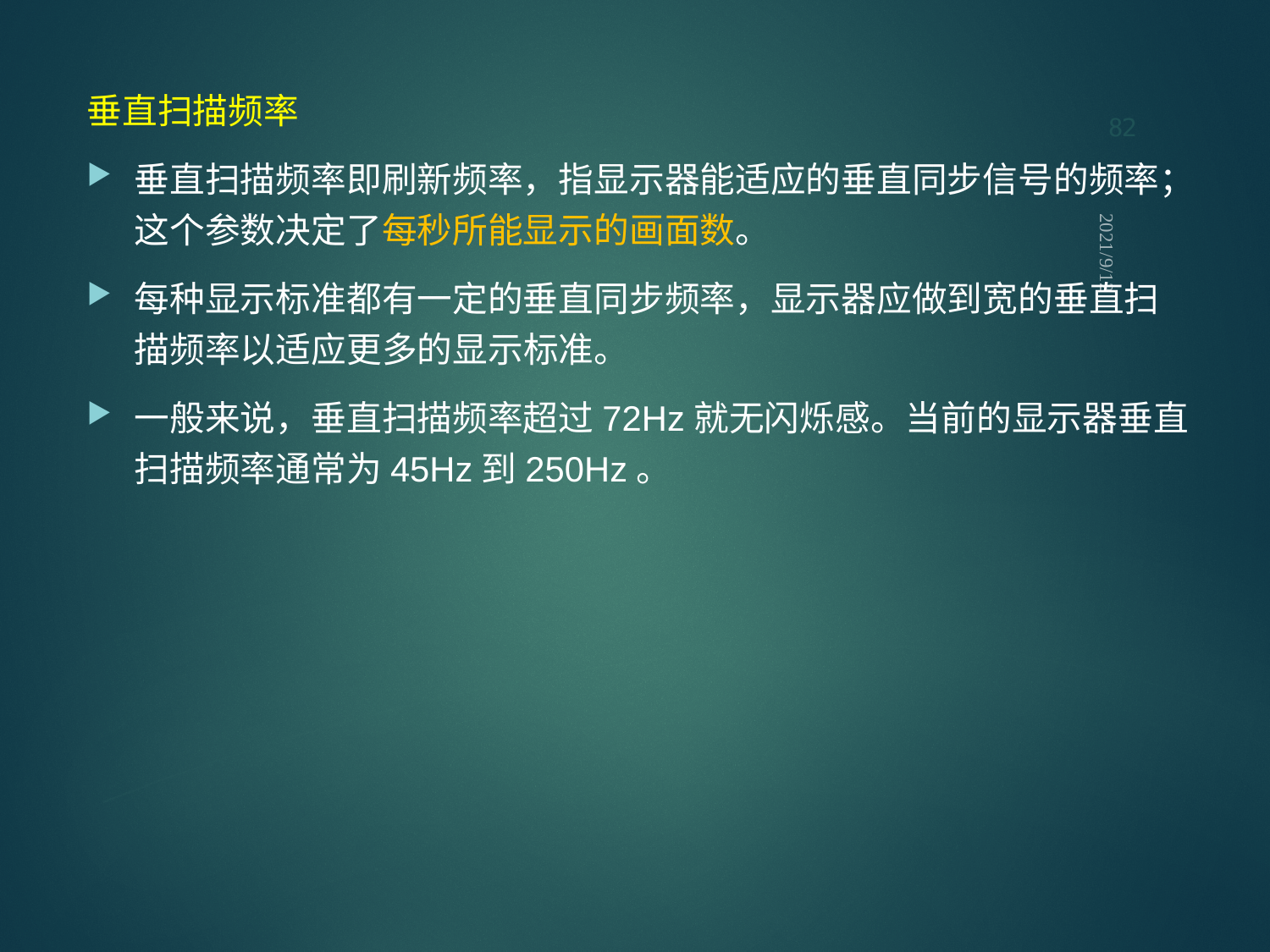

82
垂直扫描频率
垂直扫描频率即刷新频率，指显示器能适应的垂直同步信号的频率；这个参数决定了每秒所能显示的画面数。
每种显示标准都有一定的垂直同步频率，显示器应做到宽的垂直扫描频率以适应更多的显示标准。
一般来说，垂直扫描频率超过72Hz就无闪烁感。当前的显示器垂直扫描频率通常为45Hz到250Hz。
2021/9/12